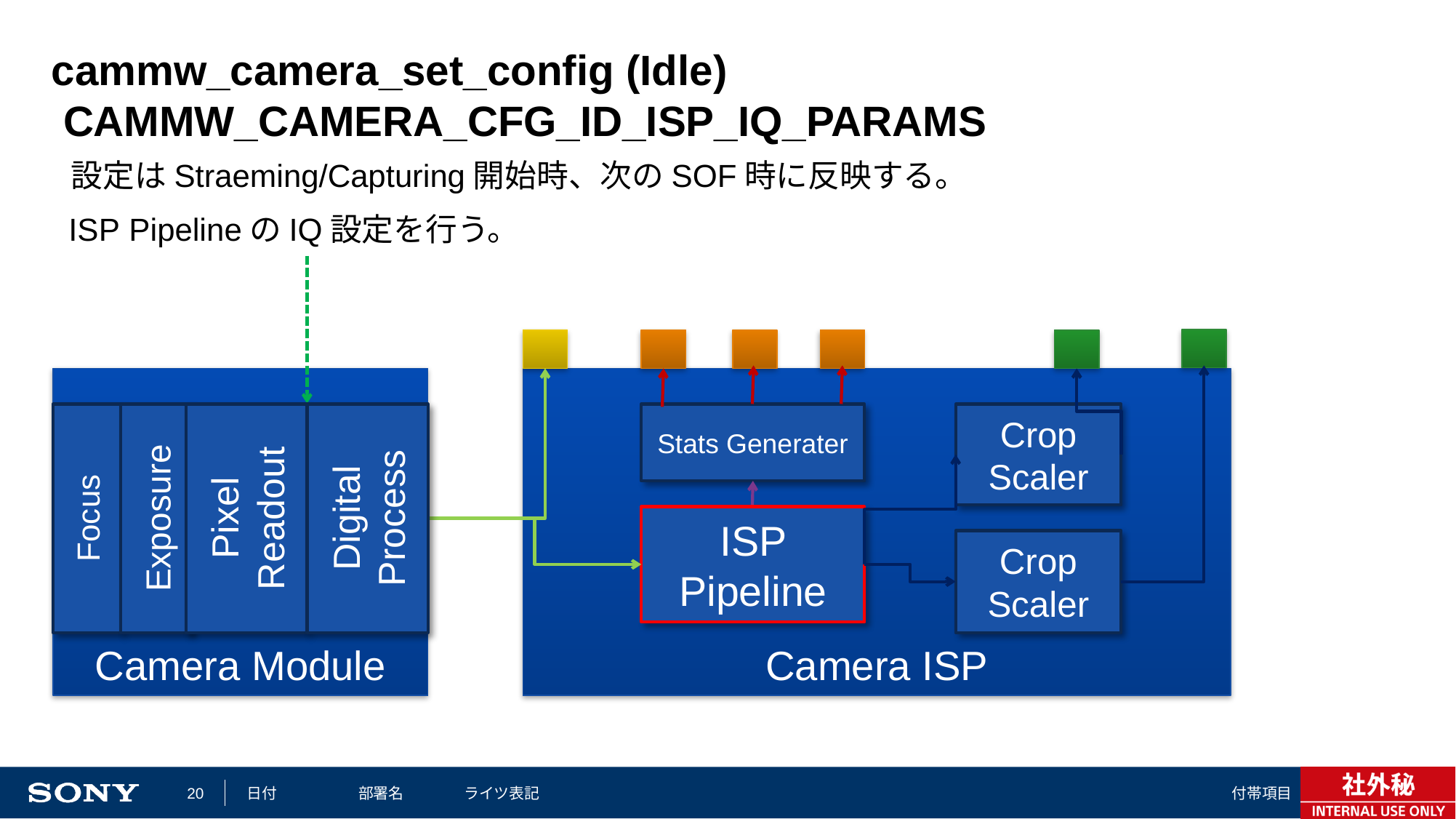

# cammw_camera_set_config (Idle) CAMMW_CAMERA_CFG_ID_ISP_IQ_PARAMS
設定はStraeming/Capturing開始時、次のSOF時に反映する。
ISP PipelineのIQ設定を行う。

Camera ISP
Camera Module
Crop
Scaler
Digital Process
Focus
Exposure
Pixel Readout
Stats Generater
ISP Pipeline
Crop
Scaler